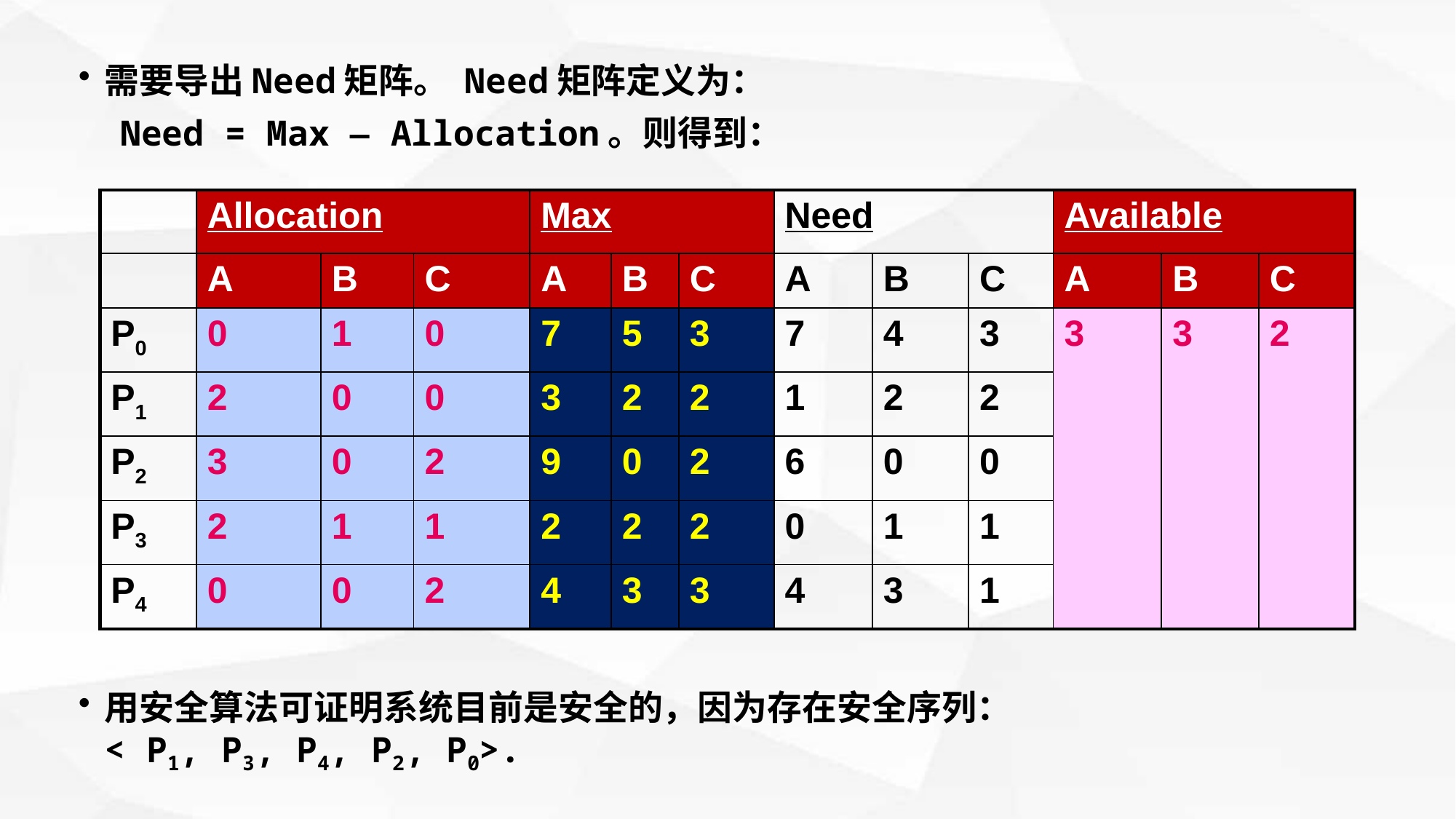

需要导出Need矩阵。 Need矩阵定义为：
  Need = Max – Allocation。则得到：

用安全算法可证明系统目前是安全的，因为存在安全序列：< P1, P3, P4, P2, P0>.
|  | Allocation |  |  | Max |  |  | Need |  |  | Available |  |  |
| --- | --- | --- | --- | --- | --- | --- | --- | --- | --- | --- | --- | --- |
|  | A | B | C | A | B | C | A | B | C | A | B | C |
| P0 | 0 | 1 | 0 | 7 | 5 | 3 | 7 | 4 | 3 | 3 | 3 | 2 |
| P1 | 2 | 0 | 0 | 3 | 2 | 2 | 1 | 2 | 2 |  |  |  |
| P2 | 3 | 0 | 2 | 9 | 0 | 2 | 6 | 0 | 0 |  |  |  |
| P3 | 2 | 1 | 1 | 2 | 2 | 2 | 0 | 1 | 1 |  |  |  |
| P4 | 0 | 0 | 2 | 4 | 3 | 3 | 4 | 3 | 1 |  |  |  |